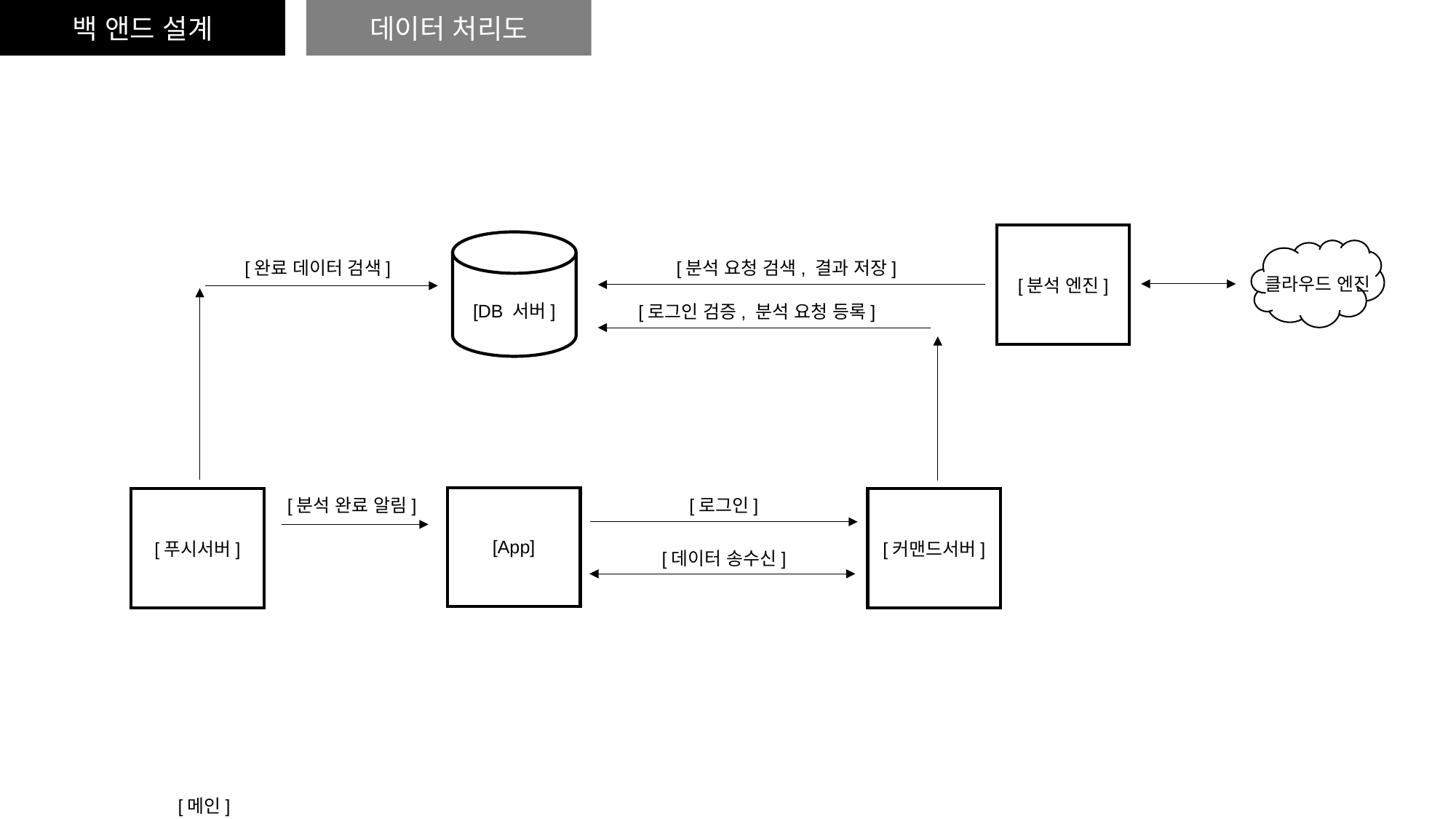

백 앤드 설계
데이터 처리도

[완료 데이터 검색]
[분석 요청 검색, 결과 저장]
클라우드 엔진
[분석 엔진]
[DB 서버]
[로그인 검증, 분석 요청 등록]

[분석 완료 알림]
[로그인]

[App]
[푸시서버]
[커맨드서버]
[데이터 송수신]
[메인]